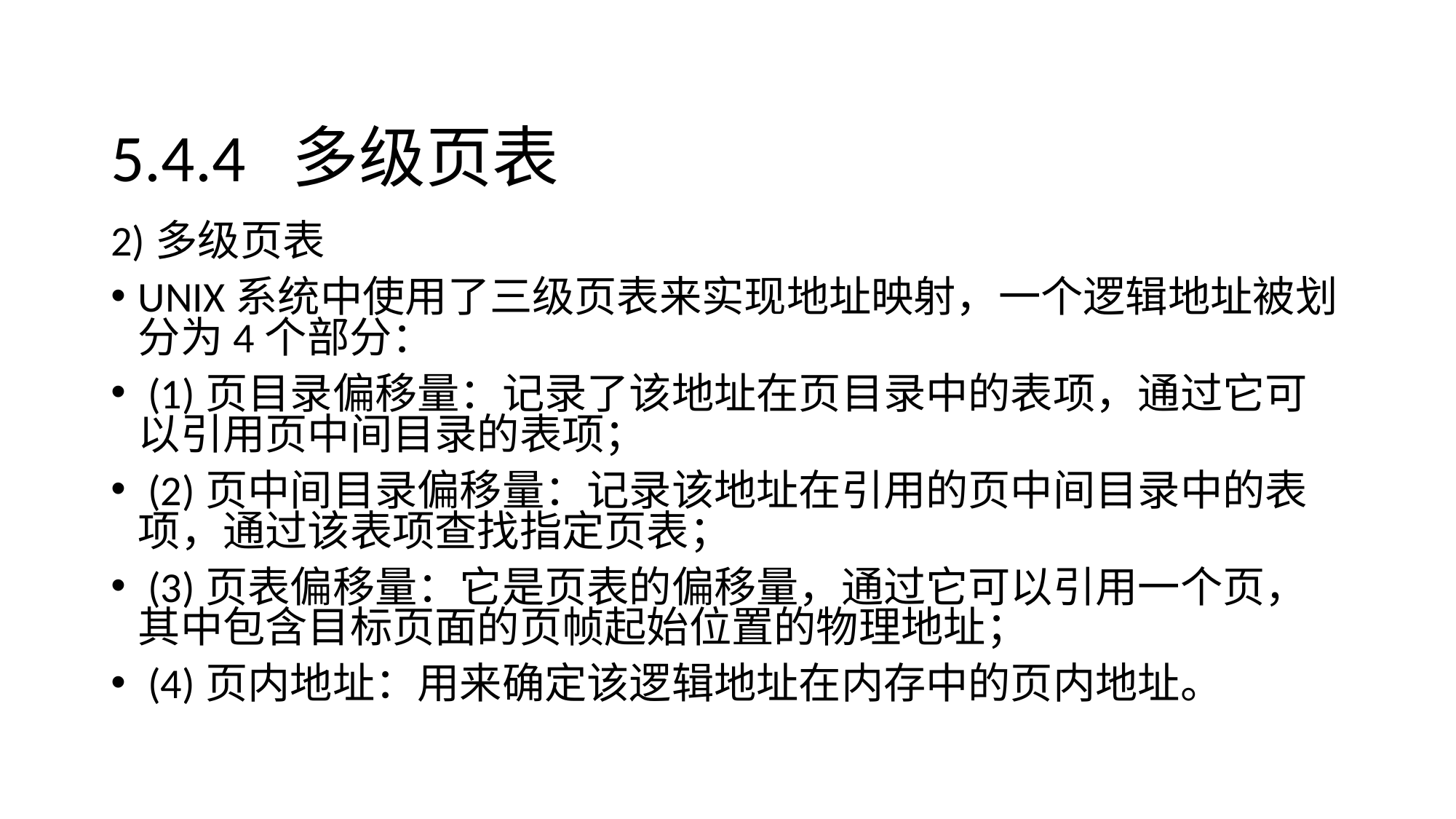

5.4.4  多级页表
2)多级页表
UNIX系统中使用了三级页表来实现地址映射，一个逻辑地址被划分为4个部分：
 (1)页目录偏移量：记录了该地址在页目录中的表项，通过它可以引用页中间目录的表项；
 (2)页中间目录偏移量：记录该地址在引用的页中间目录中的表项，通过该表项查找指定页表；
 (3)页表偏移量：它是页表的偏移量，通过它可以引用一个页，其中包含目标页面的页帧起始位置的物理地址；
 (4)页内地址：用来确定该逻辑地址在内存中的页内地址。
9